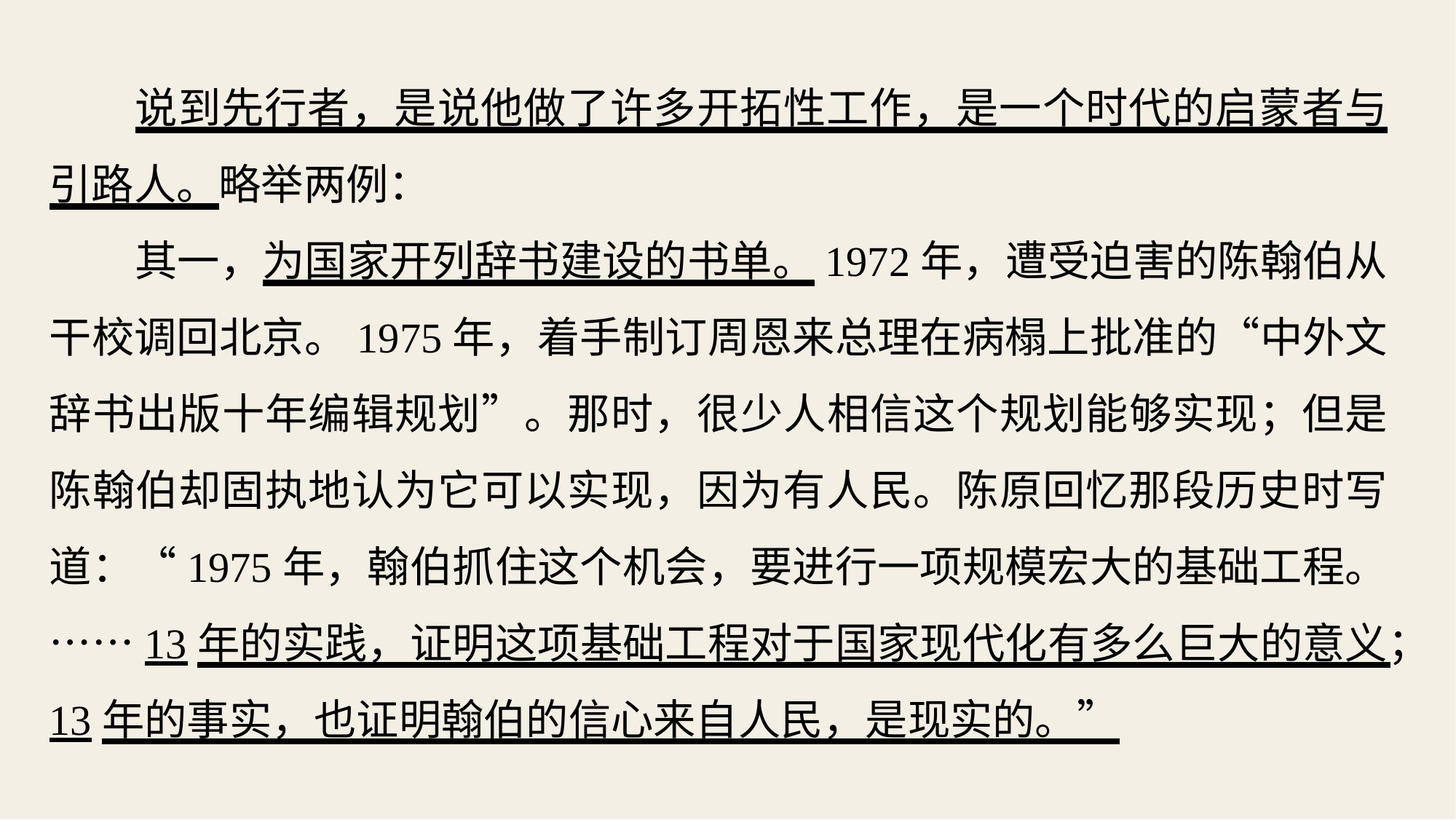

说到先行者，是说他做了许多开拓性工作，是一个时代的启蒙者与引路人。略举两例：
其一，为国家开列辞书建设的书单。1972年，遭受迫害的陈翰伯从干校调回北京。1975年，着手制订周恩来总理在病榻上批准的“中外文辞书出版十年编辑规划”。那时，很少人相信这个规划能够实现；但是陈翰伯却固执地认为它可以实现，因为有人民。陈原回忆那段历史时写道：“1975年，翰伯抓住这个机会，要进行一项规模宏大的基础工程。……13年的实践，证明这项基础工程对于国家现代化有多么巨大的意义；13年的事实，也证明翰伯的信心来自人民，是现实的。”